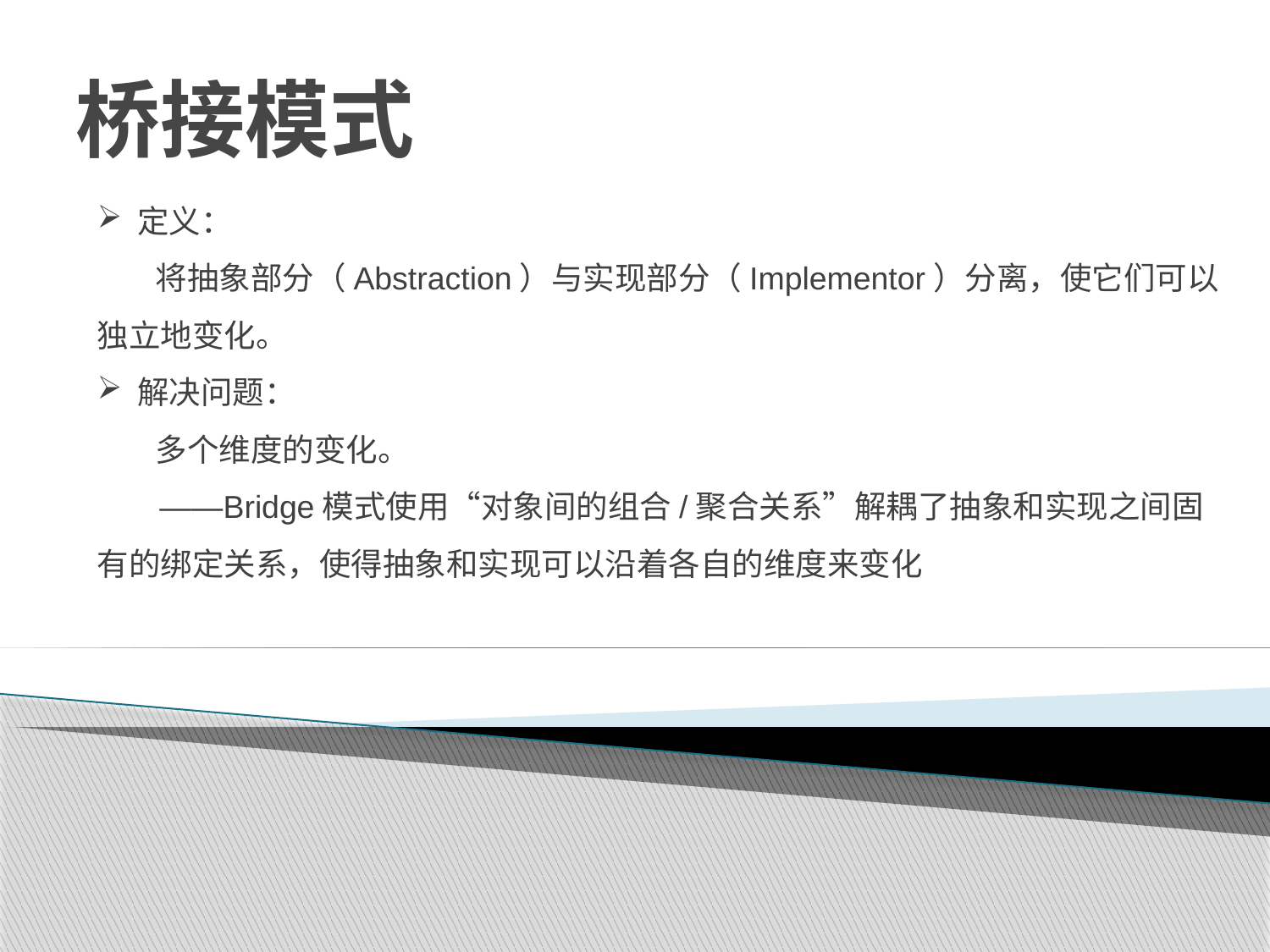

桥接模式
定义：
       将抽象部分（Abstraction）与实现部分（Implementor）分离，使它们可以独立地变化。
解决问题：
       多个维度的变化。
       ——Bridge模式使用“对象间的组合/聚合关系”解耦了抽象和实现之间固有的绑定关系，使得抽象和实现可以沿着各自的维度来变化